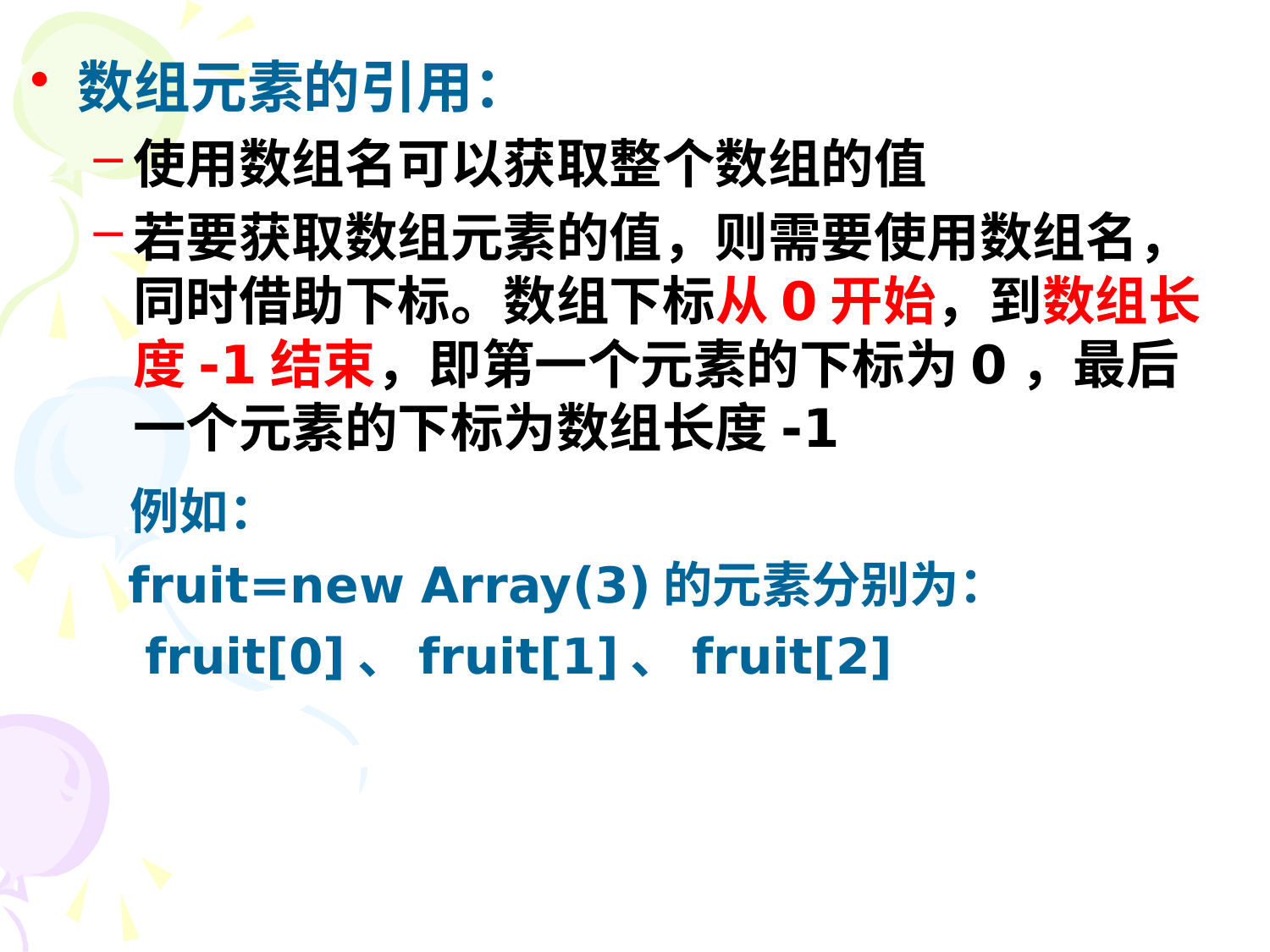

数组元素的引用：
使用数组名可以获取整个数组的值
若要获取数组元素的值，则需要使用数组名，同时借助下标。数组下标从0开始，到数组长度-1结束，即第一个元素的下标为0，最后一个元素的下标为数组长度-1
  例如：
  fruit=new Array(3)的元素分别为：
   fruit[0]、fruit[1]、fruit[2]